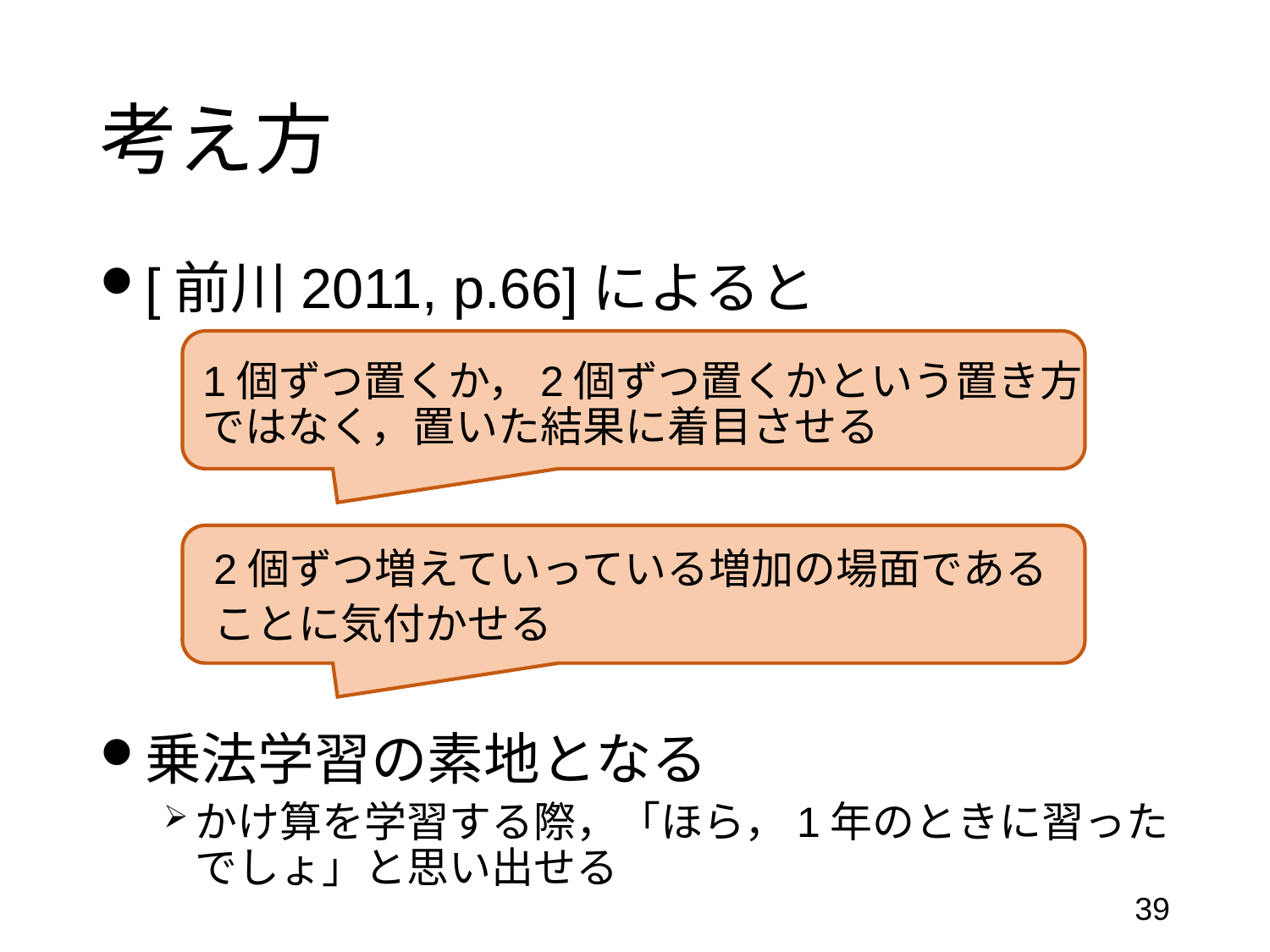

# 考え方
[前川2011, p.66]によると

乗法学習の素地となる
かけ算を学習する際，「ほら，1年のときに習ったでしょ」と思い出せる

1個ずつ置くか，2個ずつ置くかという置き方
ではなく，置いた結果に着目させる

2個ずつ増えていっている増加の場面である
ことに気付かせる
39